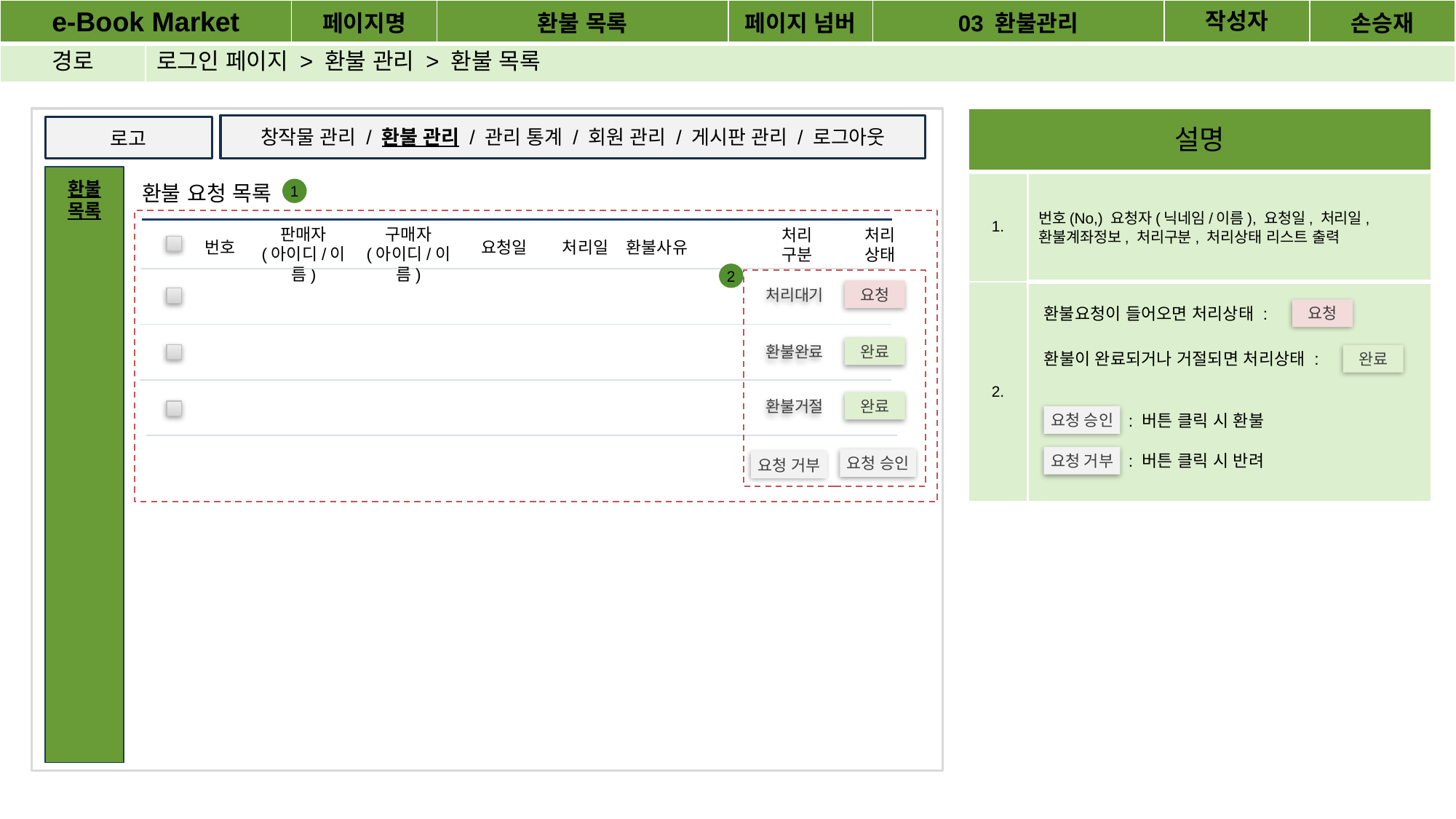

| e-Book Market |  | 페이지명 | 환불 목록 | 페이지 넘버 | 03 환불관리 | 작성자 | 손승재 |
| --- | --- | --- | --- | --- | --- | --- | --- |
| 경로 | 로그인 페이지 > 환불 관리 > 환불 목록 |  |  |  |  |  |  |

| 설명 |  |
| --- | --- |
| 1. | 번호(No,) 요청자(닉네임/이름), 요청일, 처리일, 환불계좌정보, 처리구분, 처리상태 리스트 출력 |
| 2. |  |
|  |  |
창작물 관리 / 환불 관리 / 관리 통계 / 회원 관리 / 게시판 관리 / 로그아웃
로고
환불
목록
1
환불 요청 목록

구매자
(아이디/이름)
판매자
(아이디/이름)
처리상태
처리
구분

번호
요청일
처리일
환불사유
2

처리대기
요청

요청
환불요청이 들어오면 처리상태 :
환불완료
완료

완료
환불이 완료되거나 거절되면 처리상태 :
환불거절
완료

요청 승인
: 버튼 클릭 시 환불
요청 거부
요청 승인
: 버튼 클릭 시 반려
요청 거부